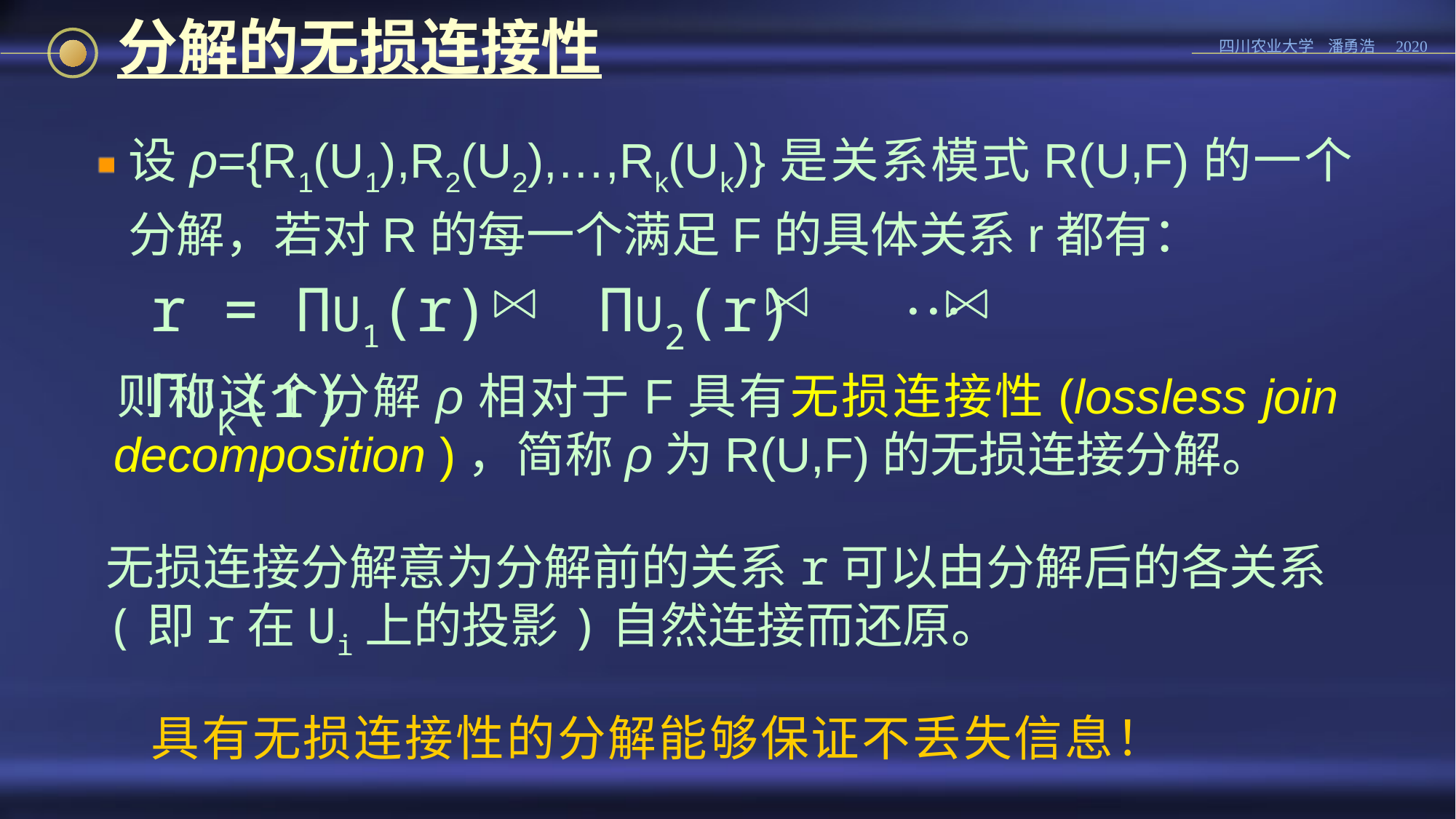

# 分解的无损连接性
设ρ={R1(U1),R2(U2),…,Rk(Uk)}是关系模式R(U,F)的一个分解，若对R的每一个满足F的具体关系r都有：
r = ΠU1(r)   ΠU2(r)   ···   ΠUk(r)

	则称这个分解ρ相对于F具有无损连接性(lossless join decomposition )，简称ρ为R(U,F)的无损连接分解。
无损连接分解意为分解前的关系r可以由分解后的各关系(即r在Ui上的投影)自然连接而还原。
	具有无损连接性的分解能够保证不丢失信息！